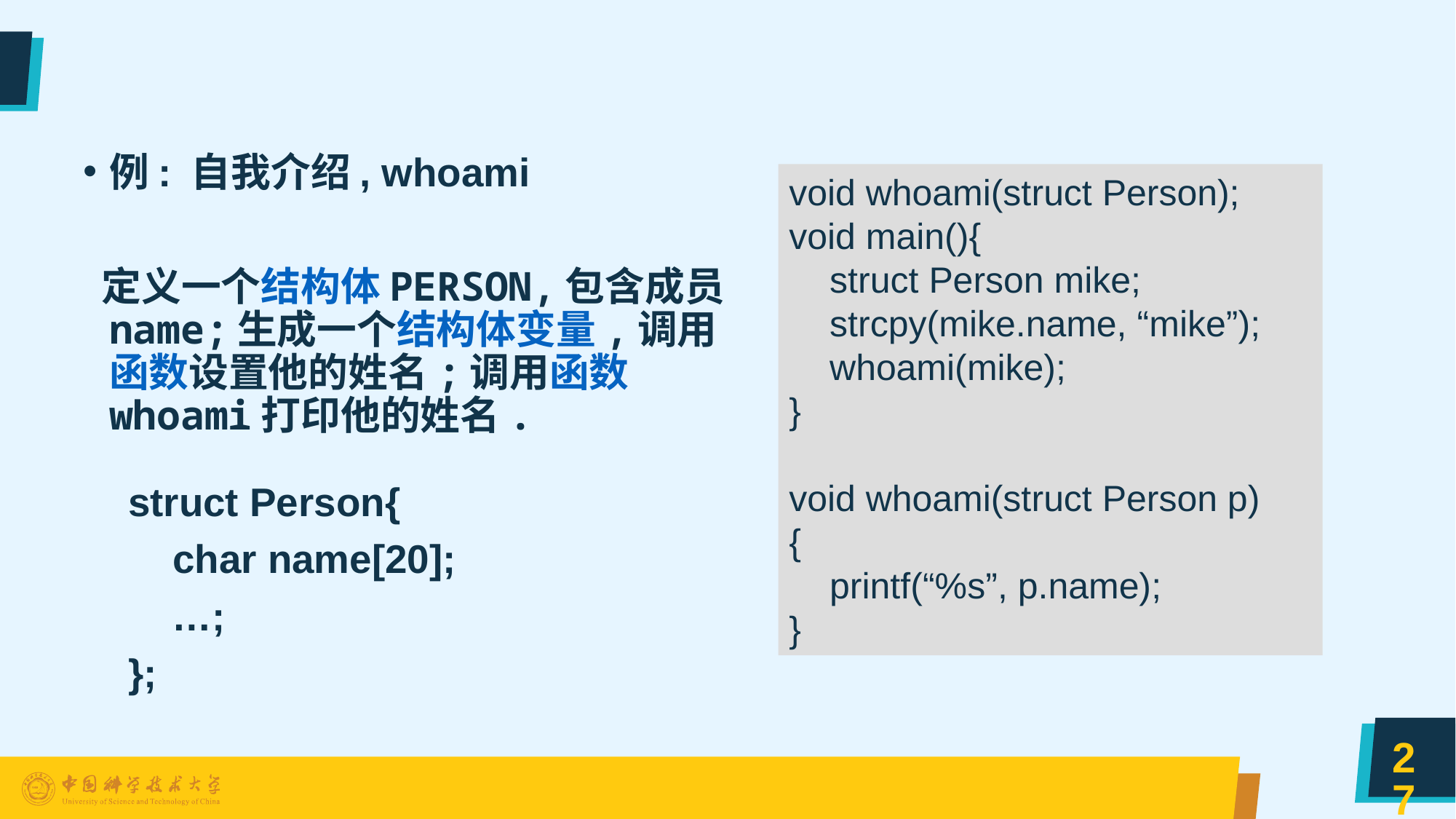

#
例: 自我介绍, whoami

 定义一个结构体PERSON,包含成员name;生成一个结构体变量,调用函数设置他的姓名;调用函数whoami打印他的姓名.

    struct Person{
        char name[20];
        …;
    };
void whoami(struct Person);
void main(){
    struct Person mike;
    strcpy(mike.name, “mike”);
    whoami(mike);
}

void whoami(struct Person p)
{
    printf(“%s”, p.name);
}
27